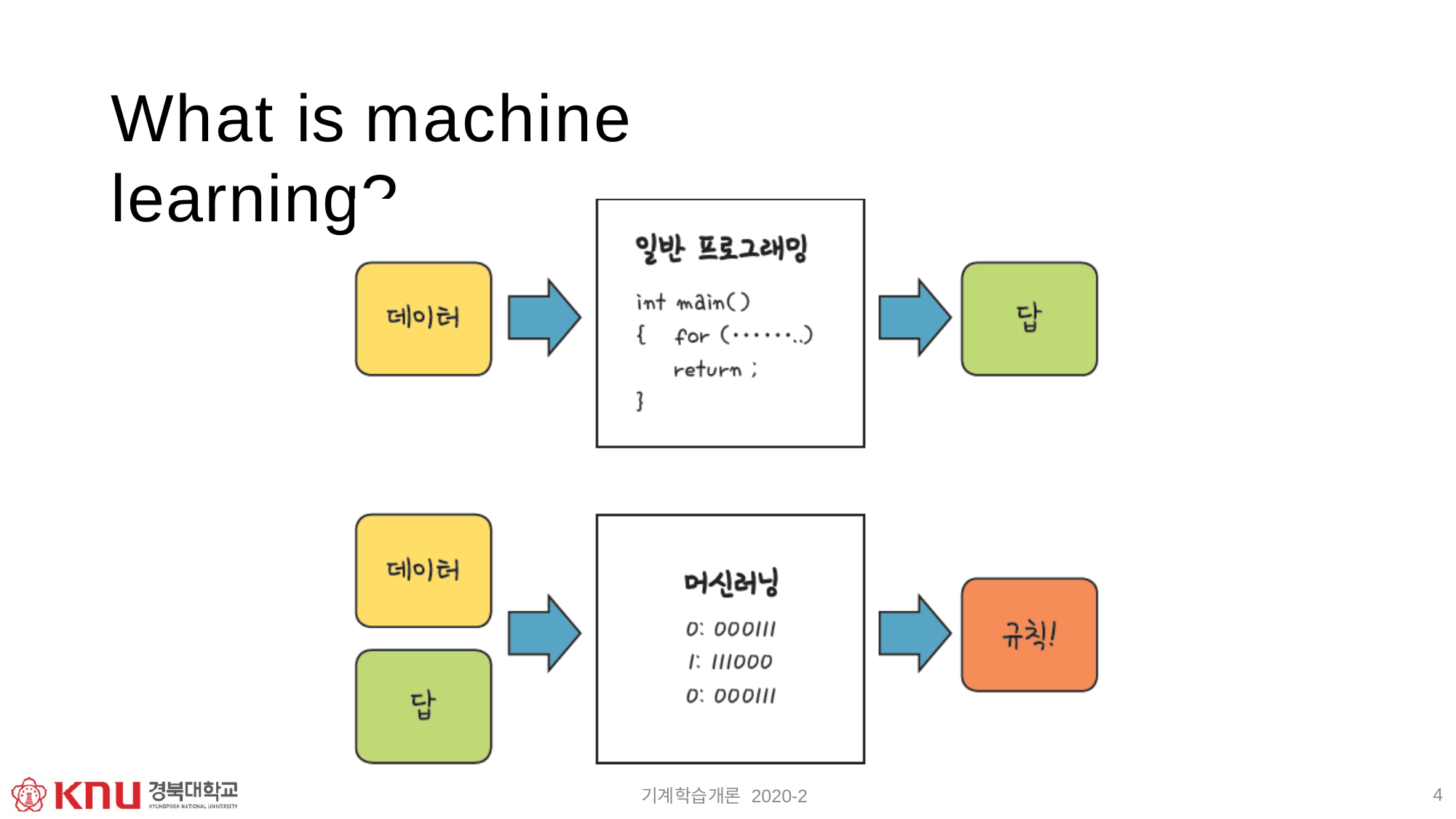

# What is machine learning?

4
기계학습개론 2020-2